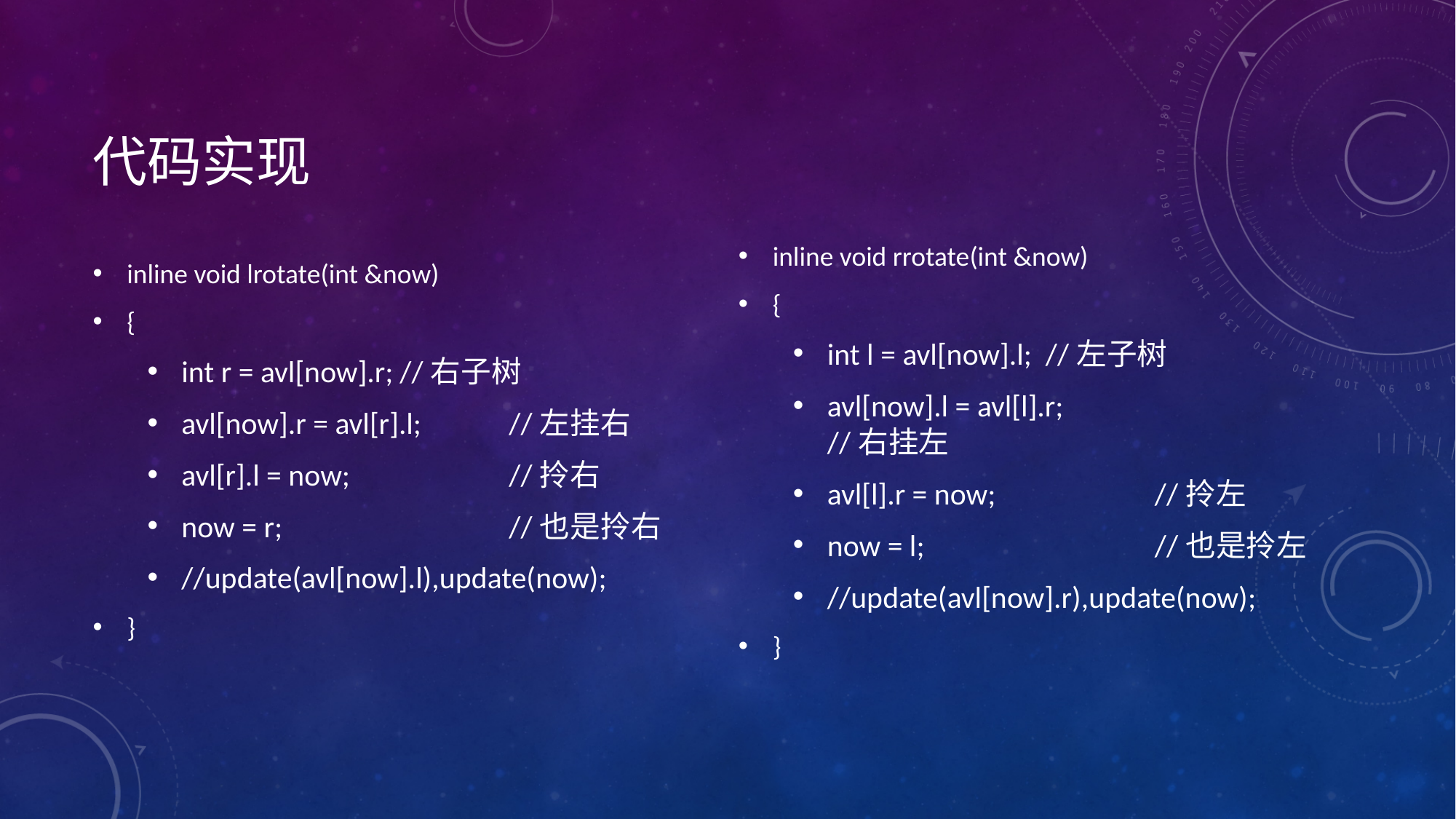

# 代码实现
inline void rrotate(int &now)
{
int l = avl[now].l;	//左子树
avl[now].l = avl[l].r;		//右挂左
avl[l].r = now;		//拎左
now = l;			//也是拎左
//update(avl[now].r),update(now);
}
inline void lrotate(int &now)
{
int r = avl[now].r;	//右子树
avl[now].r = avl[r].l;	//左挂右
avl[r].l = now;		//拎右
now = r;			//也是拎右
//update(avl[now].l),update(now);
}